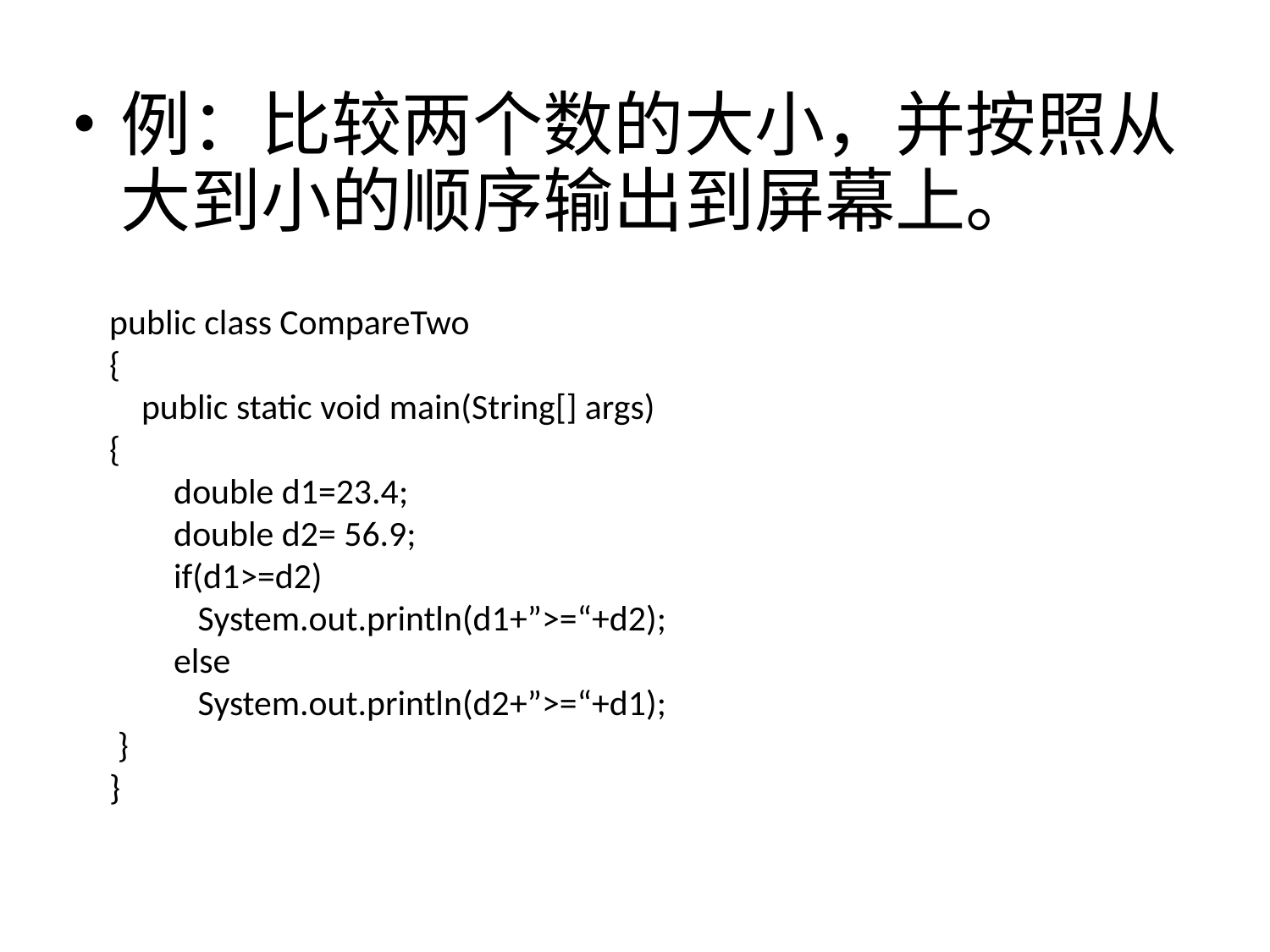

例：比较两个数的大小，并按照从大到小的顺序输出到屏幕上。
public class CompareTwo
{
    public static void main(String[] args)
{
        double d1=23.4;
        double d2= 56.9;
        if(d1>=d2)
           System.out.println(d1+”>=“+d2);
        else
           System.out.println(d2+”>=“+d1);
 }
}